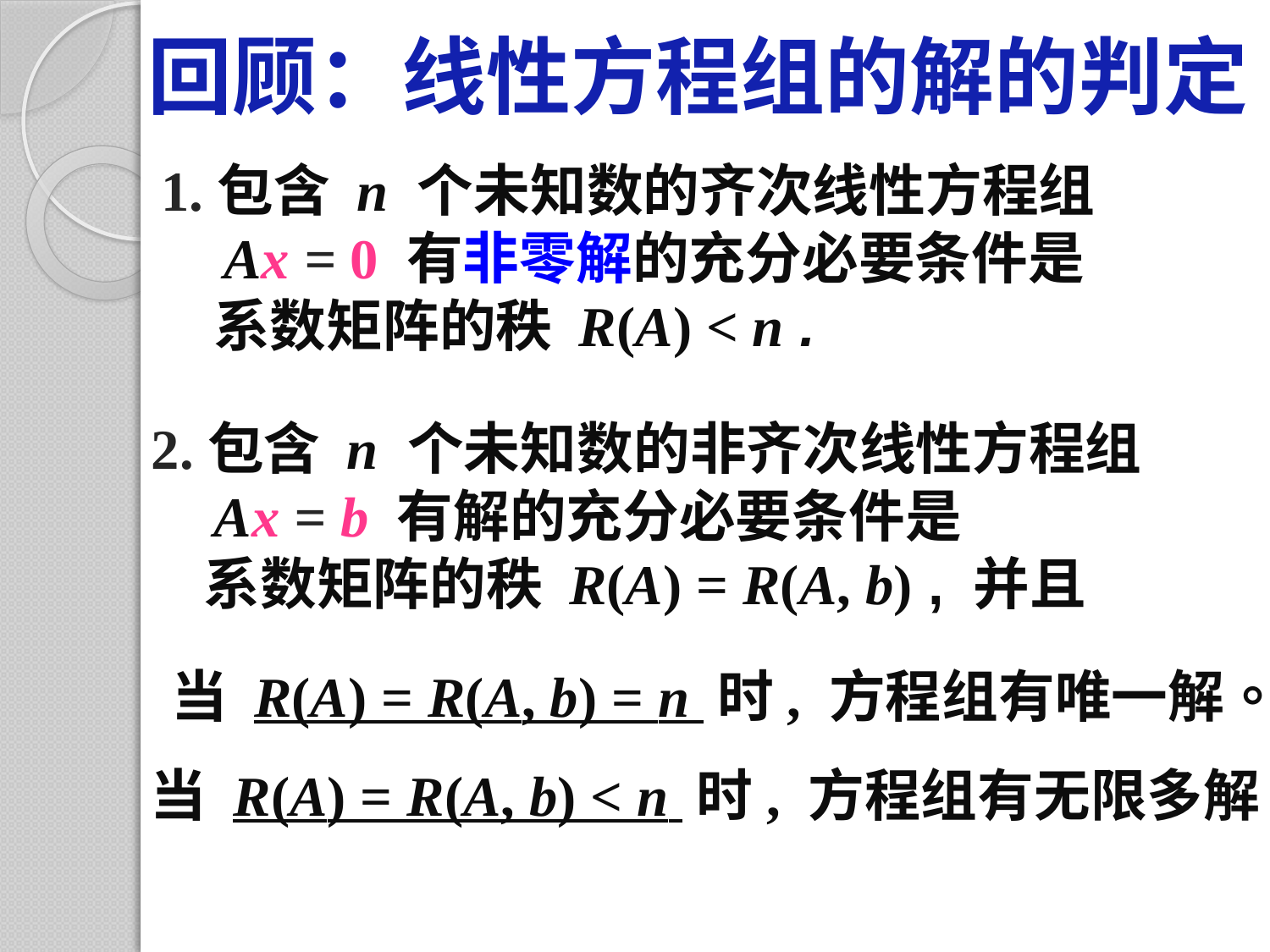

# 回顾：线性方程组的解的判定
1.包含 n 个未知数的齐次线性方程组
    Ax = 0 有非零解的充分必要条件是
   系数矩阵的秩 R(A) < n .

2.包含 n 个未知数的非齐次线性方程组
    Ax = b 有解的充分必要条件是
   系数矩阵的秩 R(A) = R(A, b) , 并且

当 R(A) = R(A, b) = n 时, 方程组有唯一解。
当 R(A) = R(A, b) < n 时, 方程组有无限多解。